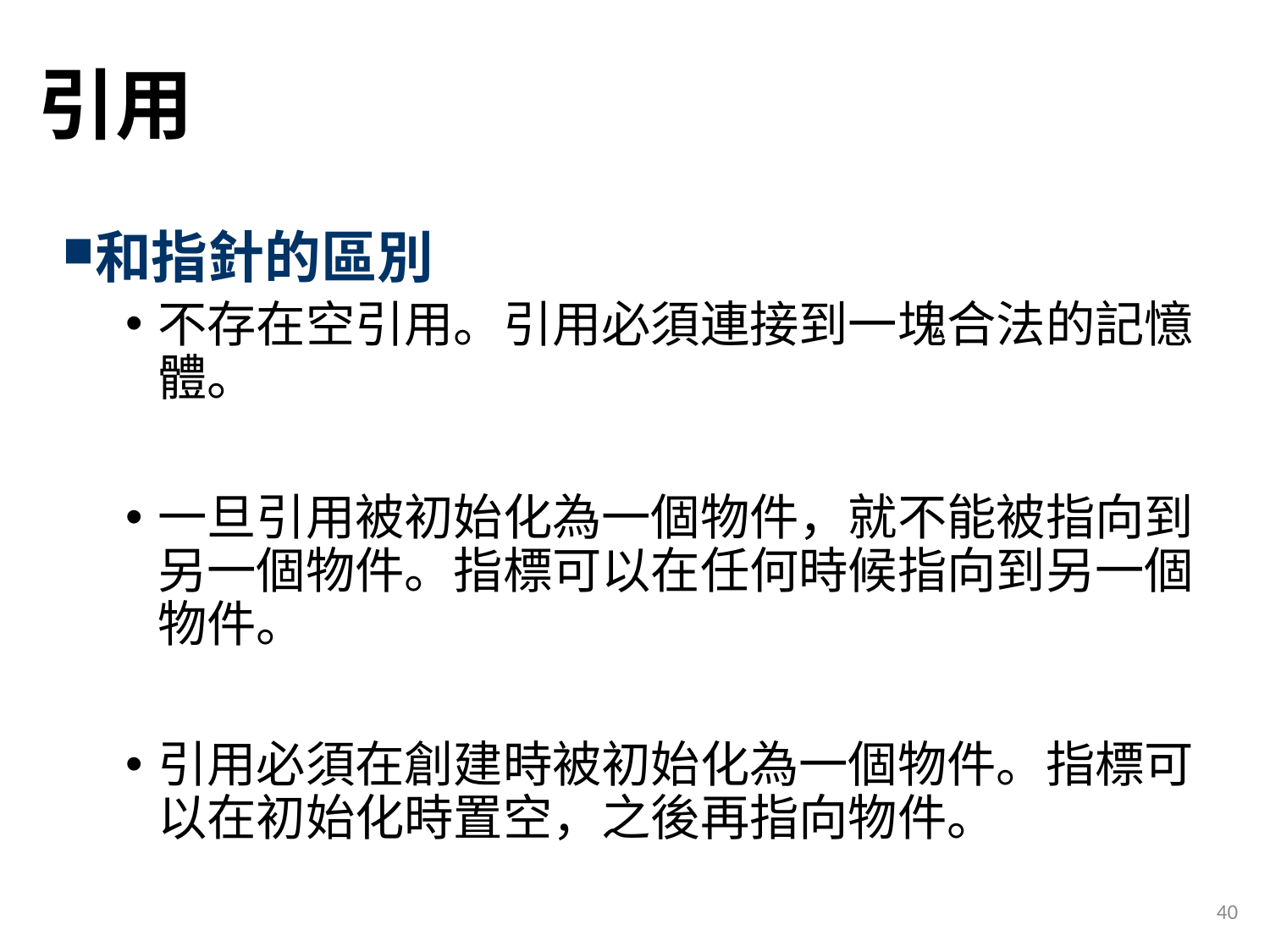

# 引用
和指針的區別
不存在空引用。引用必須連接到一塊合法的記憶體。

一旦引用被初始化為一個物件，就不能被指向到另一個物件。指標可以在任何時候指向到另一個物件。

引用必須在創建時被初始化為一個物件。指標可以在初始化時置空，之後再指向物件。
40